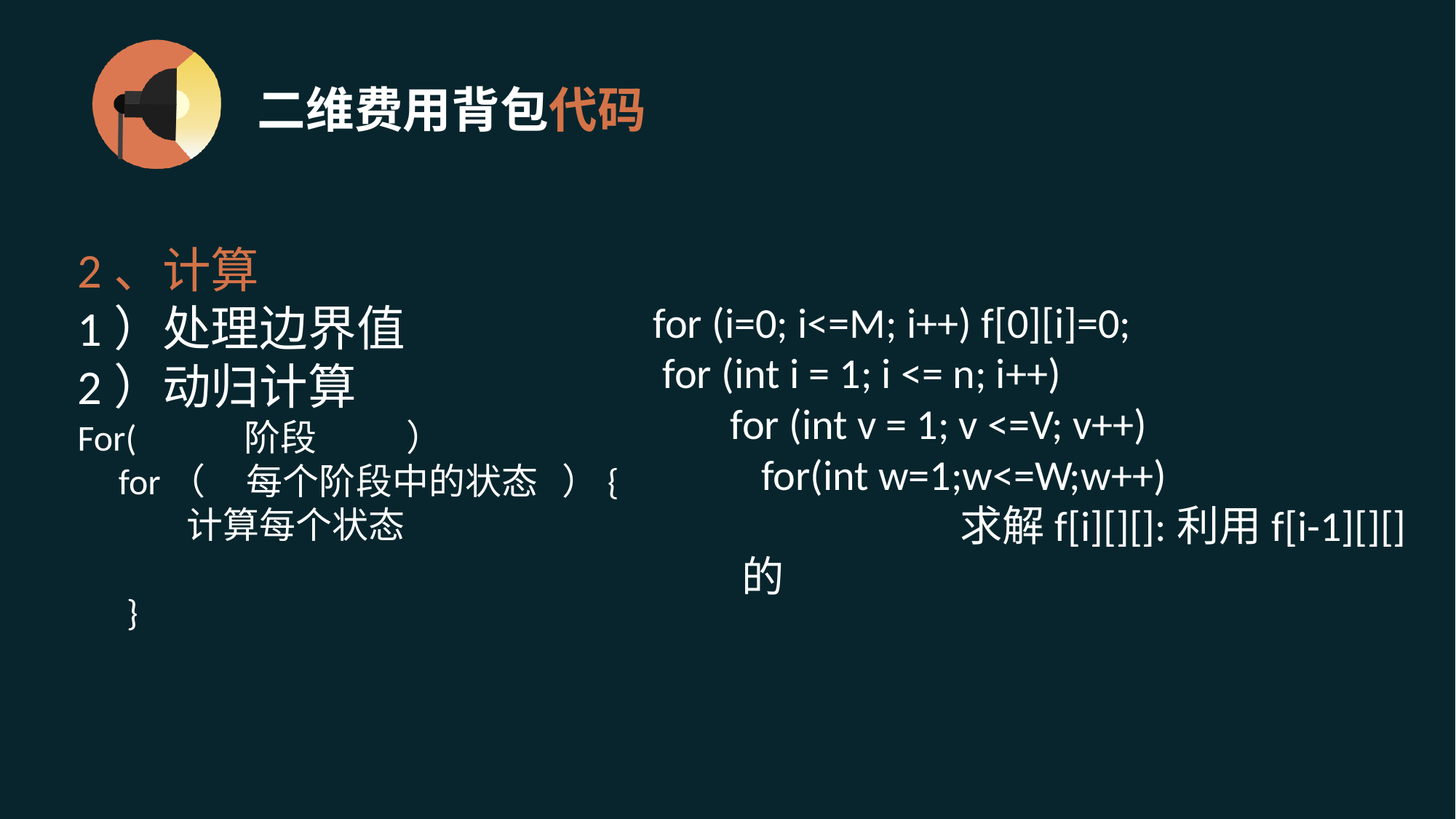

# 二维费用背包代码
2、计算
1）处理边界值
2）动归计算
For(            阶段           ）
     for（     每个阶段中的状态   ）{
	计算每个状态

      }

for (i=0; i<=M; i++) f[0][i]=0;
 for (int i = 1; i <= n; i++)
        for (int v = 1; v <=V; v++)
	  for(int w=1;w<=W;w++)
			求解f[i][][]:利用f[i-1][][]的